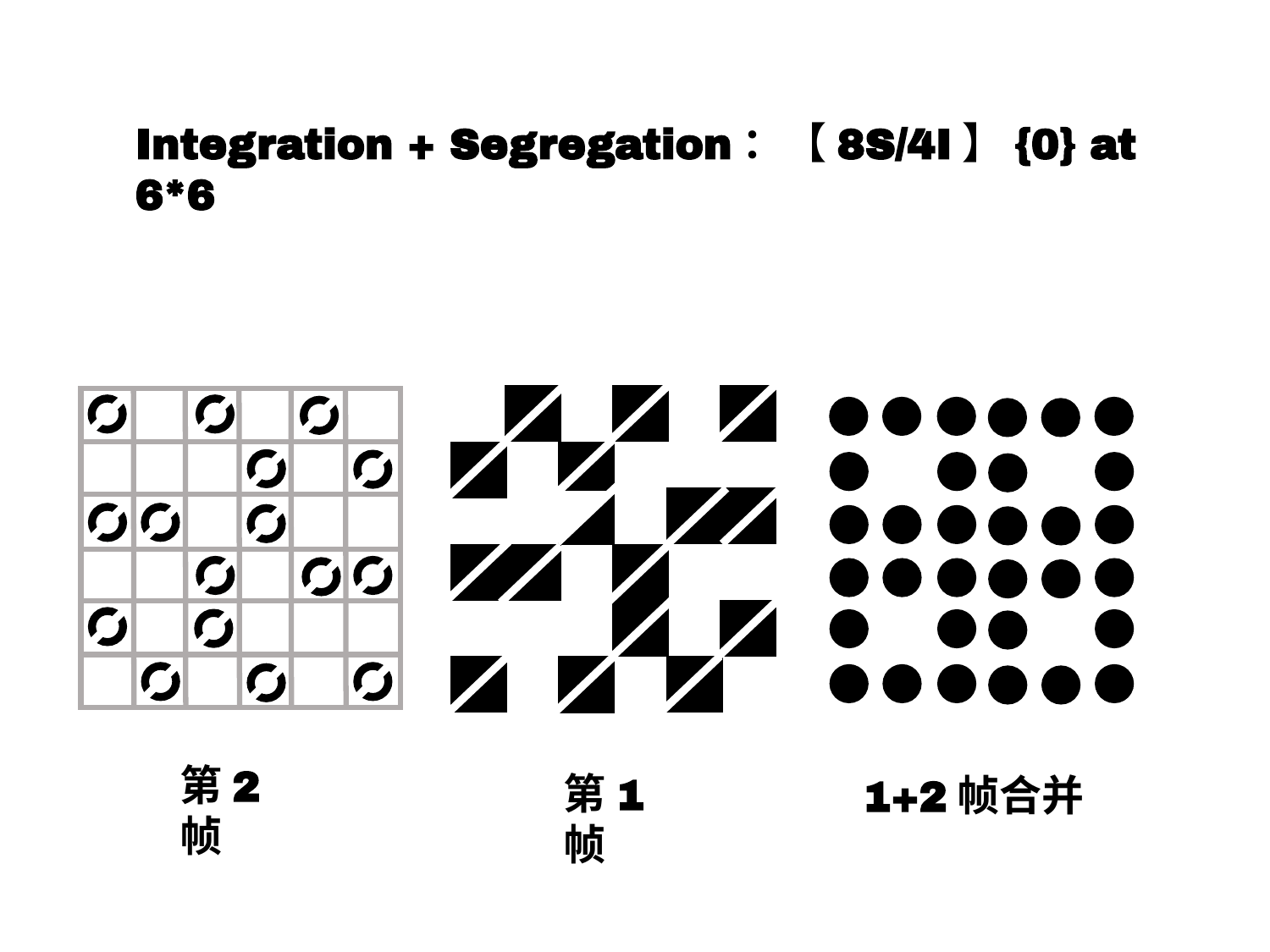

Integration + Segregation：【8S/4I】{0} at 6*6

第2帧
第1帧
1+2帧合并